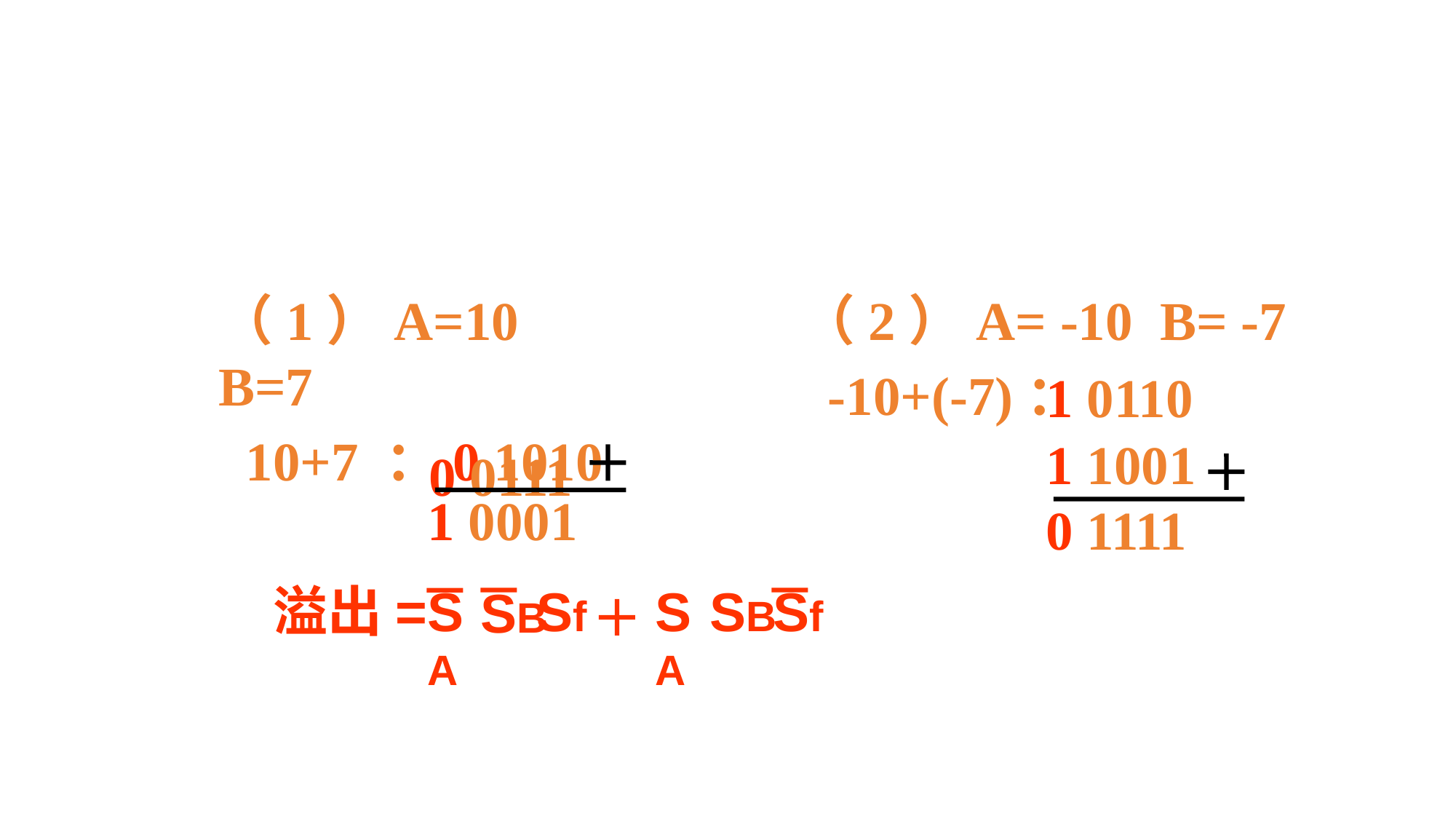

（1）A=10  B=7
  10+7 ：0 1010

0 0111

1 0001

（2）A= -10  B= -7
  -10+(-7)：
1 0110
1 1001

0 1111

溢出=
SA
Sf
SA
SB
Sf
SB